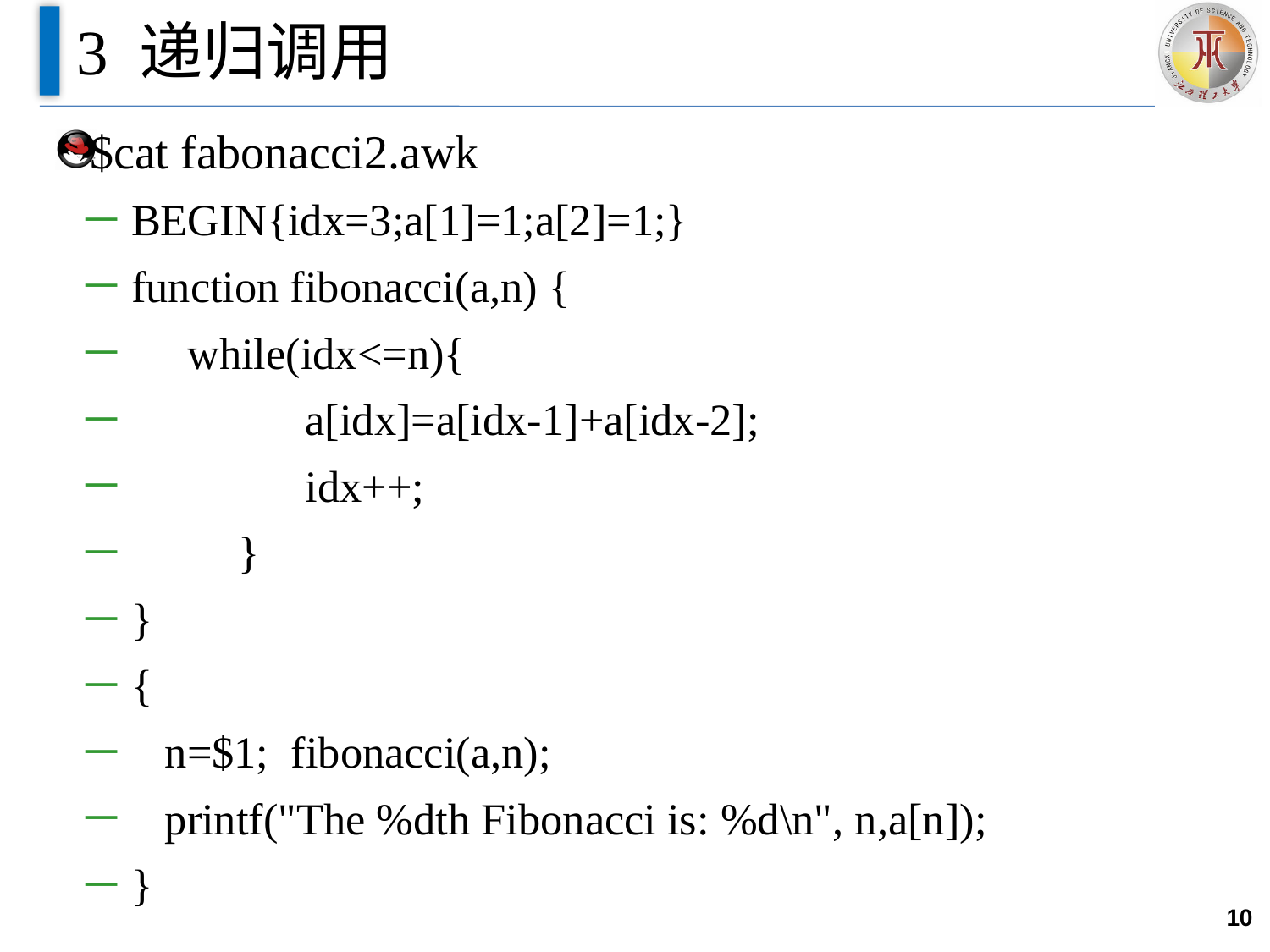

# 3 递归调用
$cat fabonacci2.awk
BEGIN{idx=3;a[1]=1;a[2]=1;}
function fibonacci(a,n) {
     while(idx<=n){
	      a[idx]=a[idx-1]+a[idx-2];
	      idx++;
	}
}
{
   n=$1;  fibonacci(a,n);
   printf("The %dth Fibonacci is: %d\n", n,a[n]);
}
10